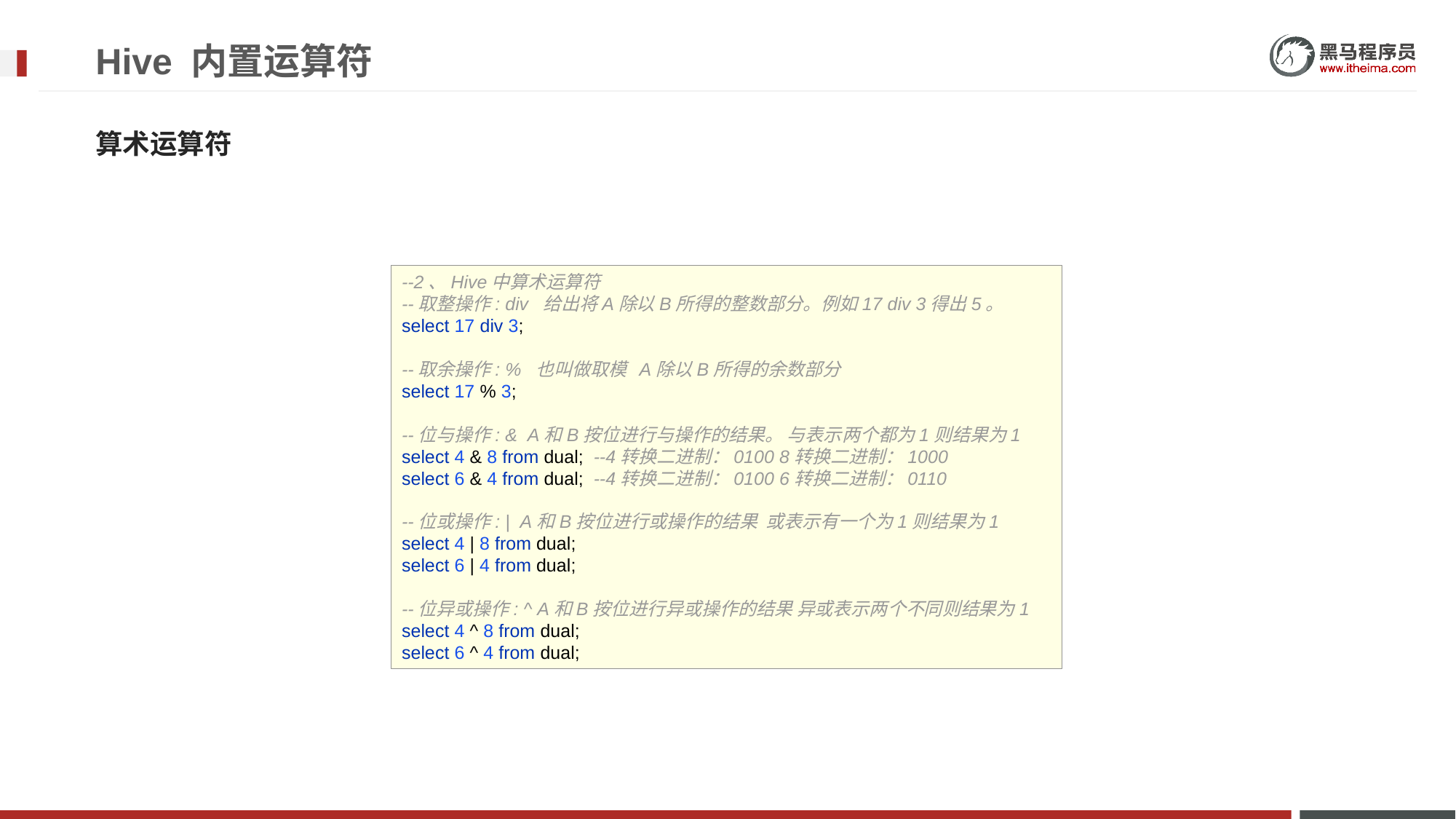

# Hive 内置运算符
算术运算符
--2、Hive中算术运算符
--取整操作: div  给出将A除以B所得的整数部分。例如17 div 3得出5。
select 17 div 3;
--取余操作: %  也叫做取模  A除以B所得的余数部分
select 17 % 3;
--位与操作: &  A和B按位进行与操作的结果。 与表示两个都为1则结果为1
select 4 & 8 from dual;  --4转换二进制：0100 8转换二进制：1000
select 6 & 4 from dual;  --4转换二进制：0100 6转换二进制：0110
--位或操作: |  A和B按位进行或操作的结果  或表示有一个为1则结果为1
select 4 | 8 from dual;
select 6 | 4 from dual;
--位异或操作: ^ A和B按位进行异或操作的结果 异或表示两个不同则结果为1
select 4 ^ 8 from dual;
select 6 ^ 4 from dual;